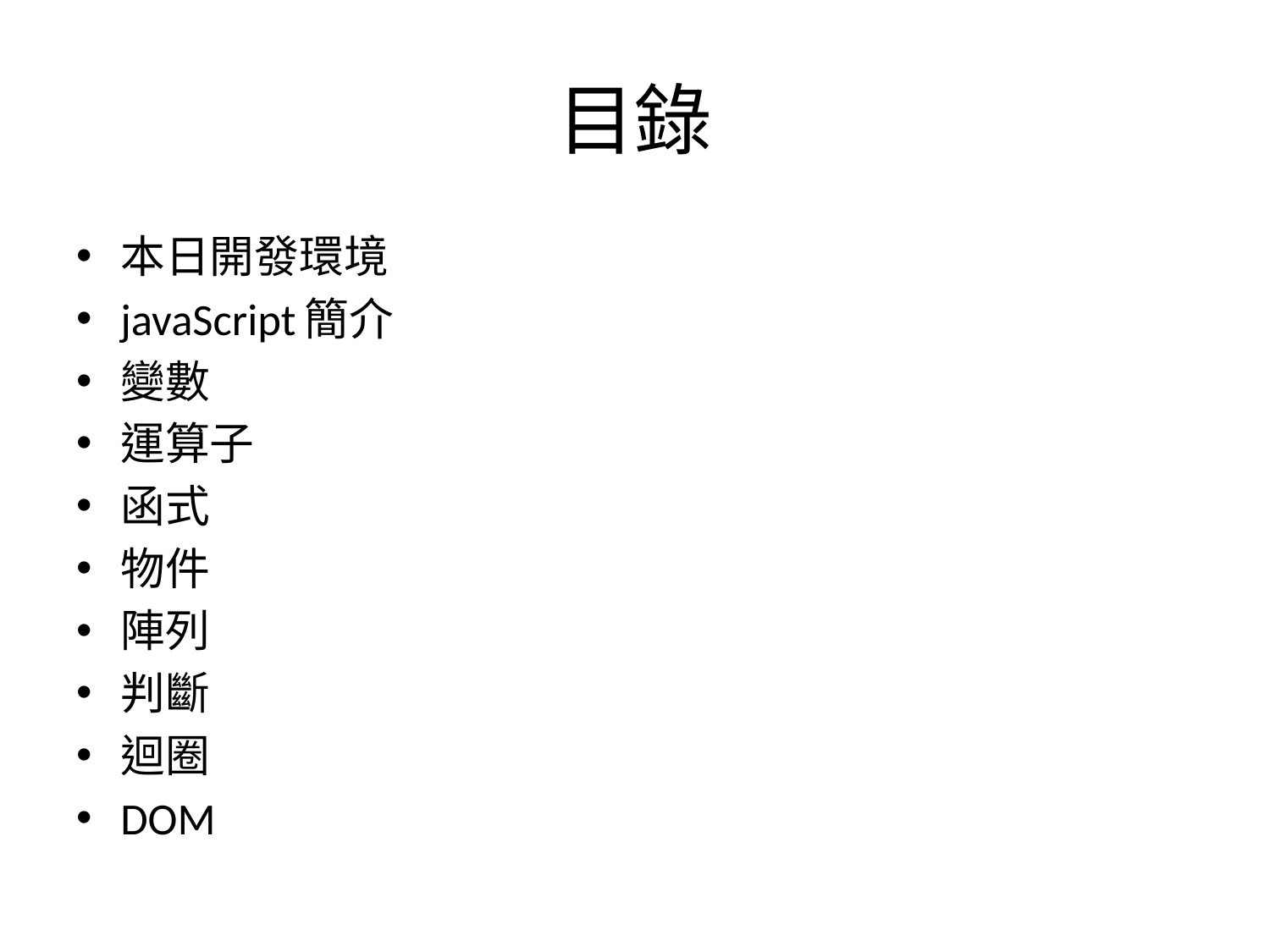

# 目錄
本日開發環境
javaScript簡介
變數
運算子
函式
物件
陣列
判斷
迴圈
DOM